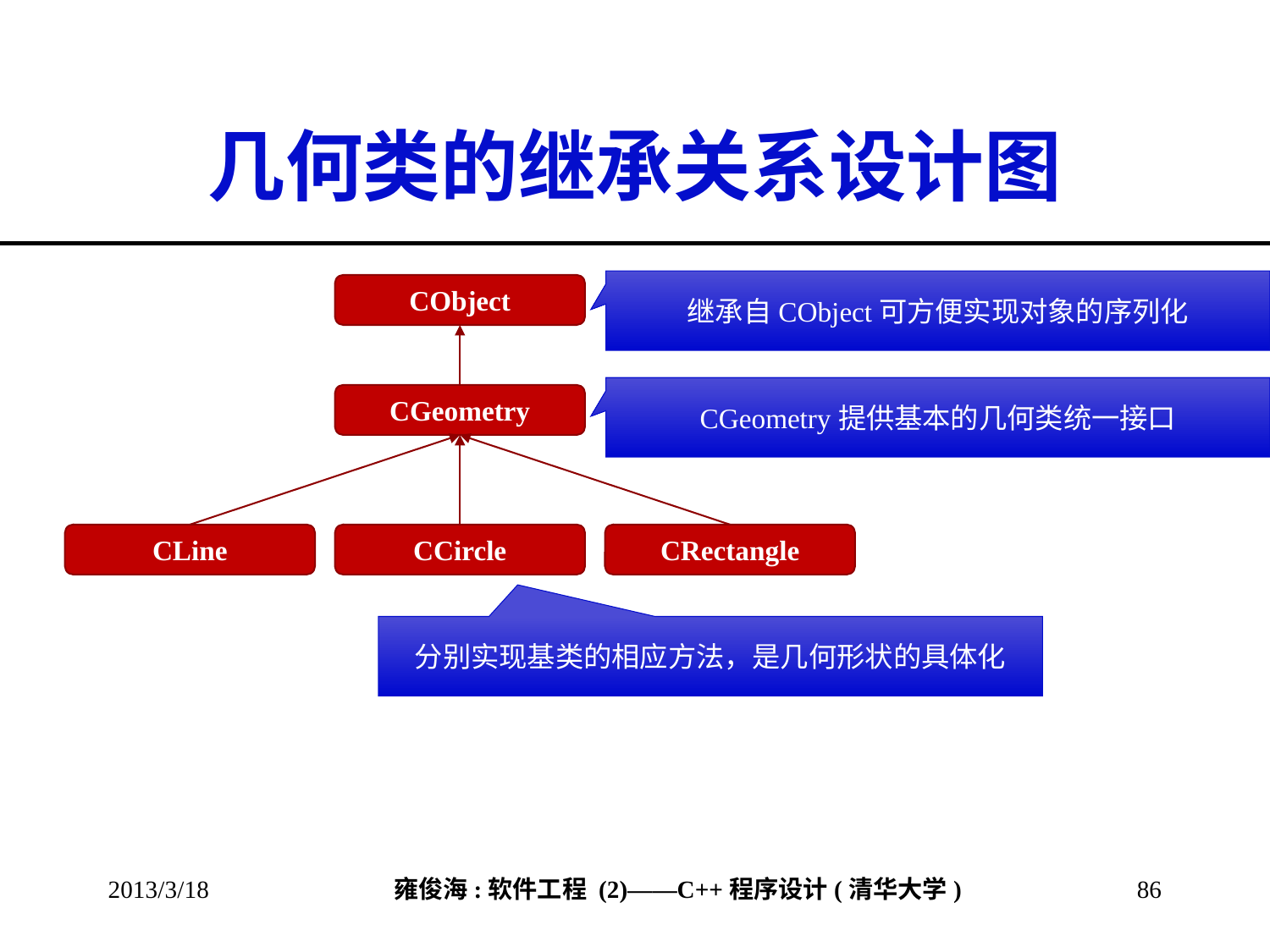

# 几何类的继承关系设计图
继承自CObject可方便实现对象的序列化
CObject
CGeometry
CLine
CCircle
CRectangle
CGeometry提供基本的几何类统一接口
分别实现基类的相应方法，是几何形状的具体化
2013/3/18
86